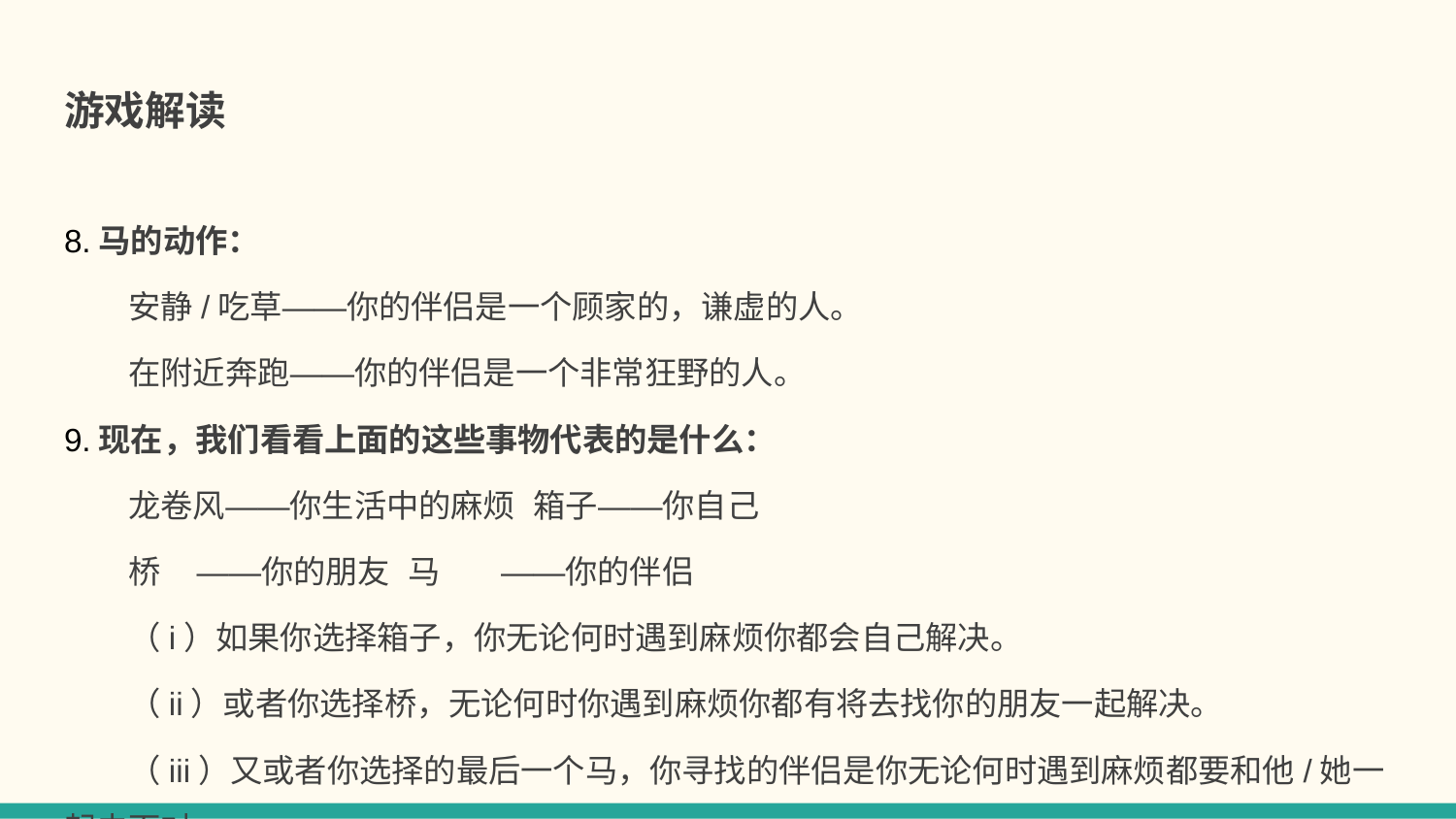

# 游戏解读
8.马的动作：
　　安静/吃草——你的伴侣是一个顾家的，谦虚的人。
　　在附近奔跑——你的伴侣是一个非常狂野的人。
9.现在，我们看看上面的这些事物代表的是什么：
　　龙卷风——你生活中的麻烦  箱子——你自己
　　桥    ——你的朋友  马	——你的伴侣
　　（i）如果你选择箱子，你无论何时遇到麻烦你都会自己解决。
　　（ii）或者你选择桥，无论何时你遇到麻烦你都有将去找你的朋友一起解决。
　　（iii）又或者你选择的最后一个马，你寻找的伴侣是你无论何时遇到麻烦都要和他/她一起去面对